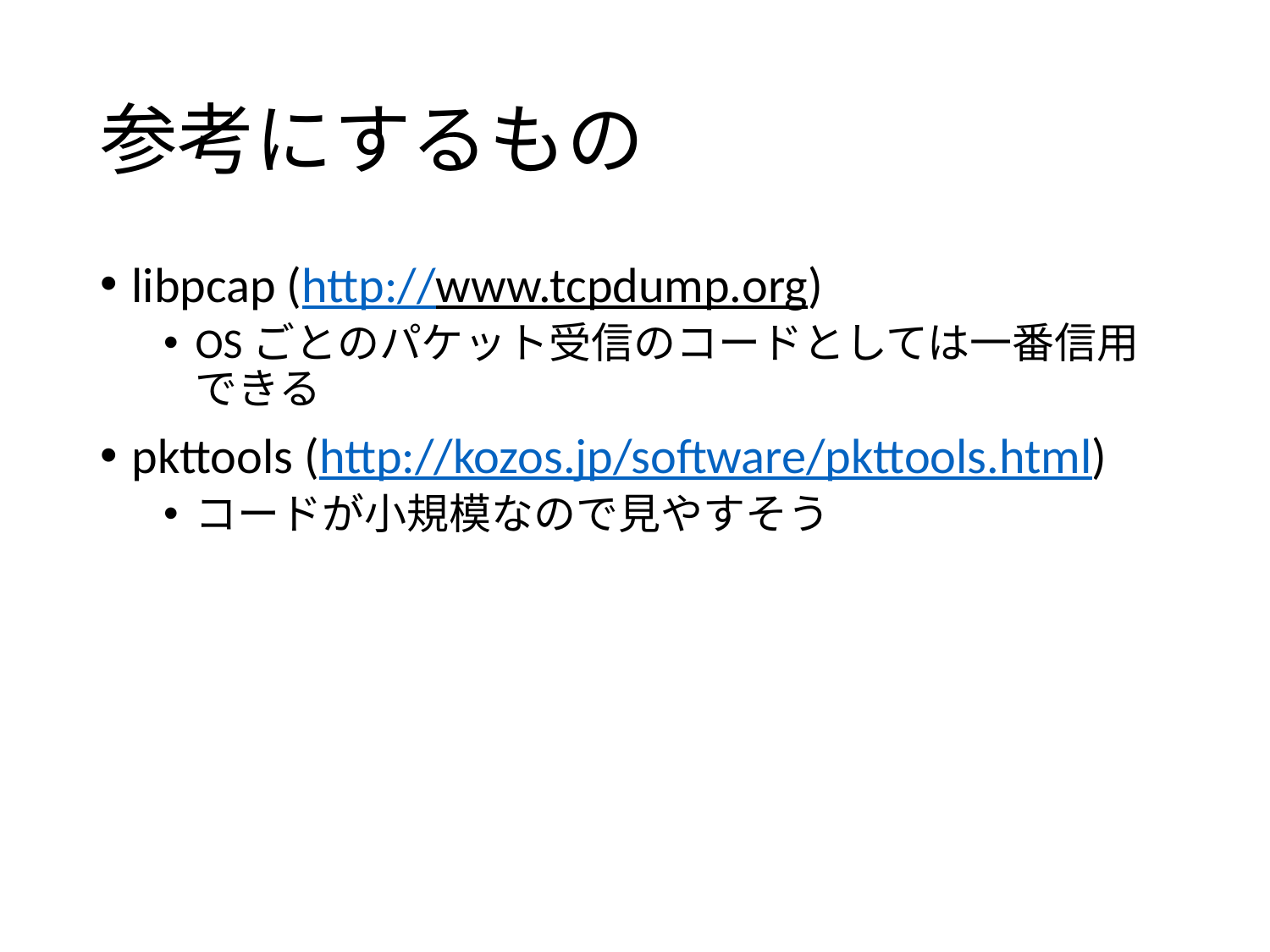

# 参考にするもの
libpcap (http://www.tcpdump.org)
OSごとのパケット受信のコードとしては一番信用できる
pkttools (http://kozos.jp/software/pkttools.html)
コードが小規模なので見やすそう